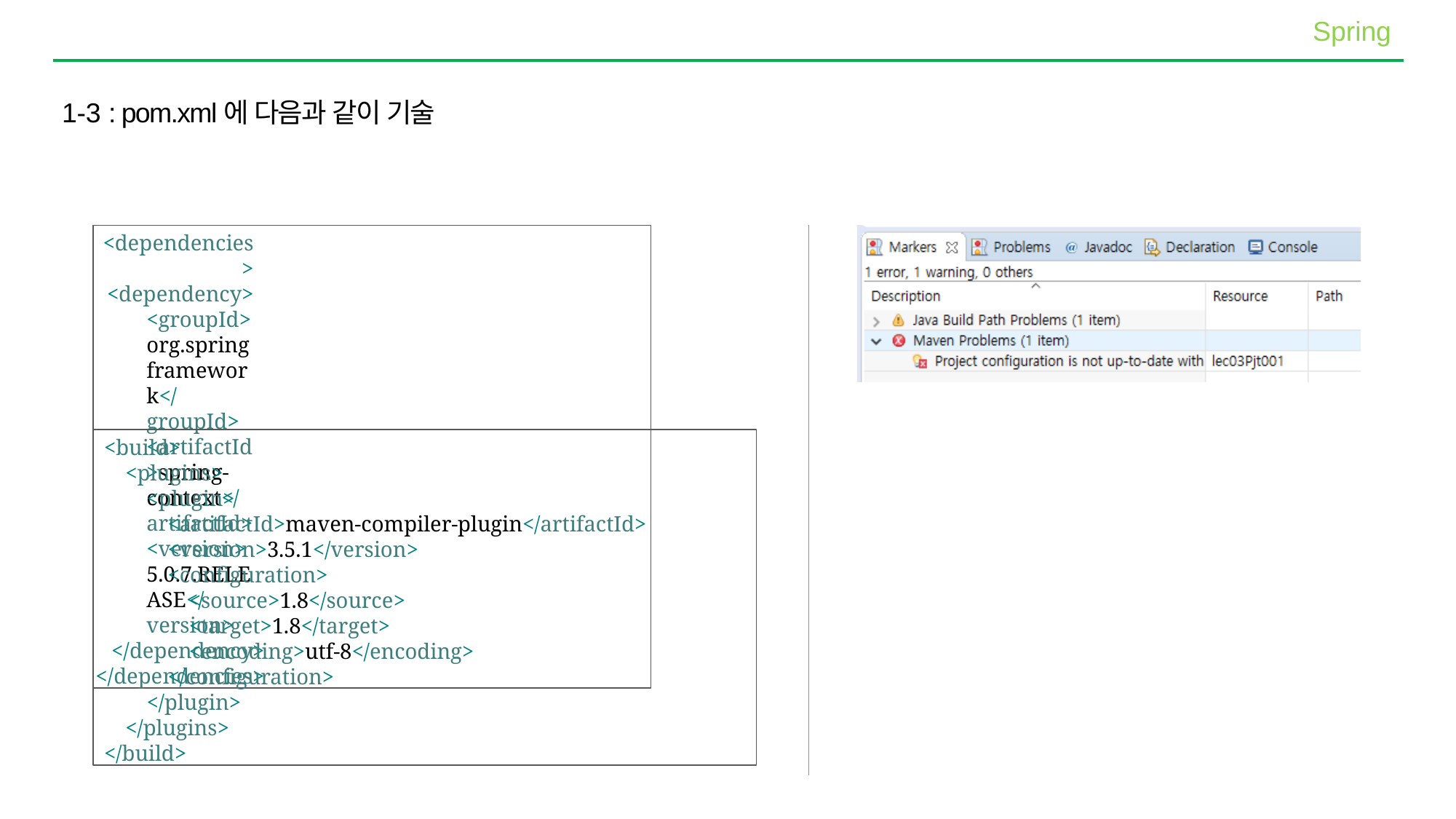

Spring
1-3 : pom.xml에 다음과 같이 기술
<dependencies>
<dependency>
<groupId>org.springframework</groupId>
<artifactId>spring-context</artifactId>
<version>5.0.7.RELEASE</version>
</dependency>
</dependencies>

<build>
<plugins>
<plugin>
<artifactId>maven-compiler-plugin</artifactId>
<version>3.5.1</version>
<configuration>
<source>1.8</source>
<target>1.8</target>
<encoding>utf-8</encoding>
</configuration>
</plugin>
</plugins>
</build>